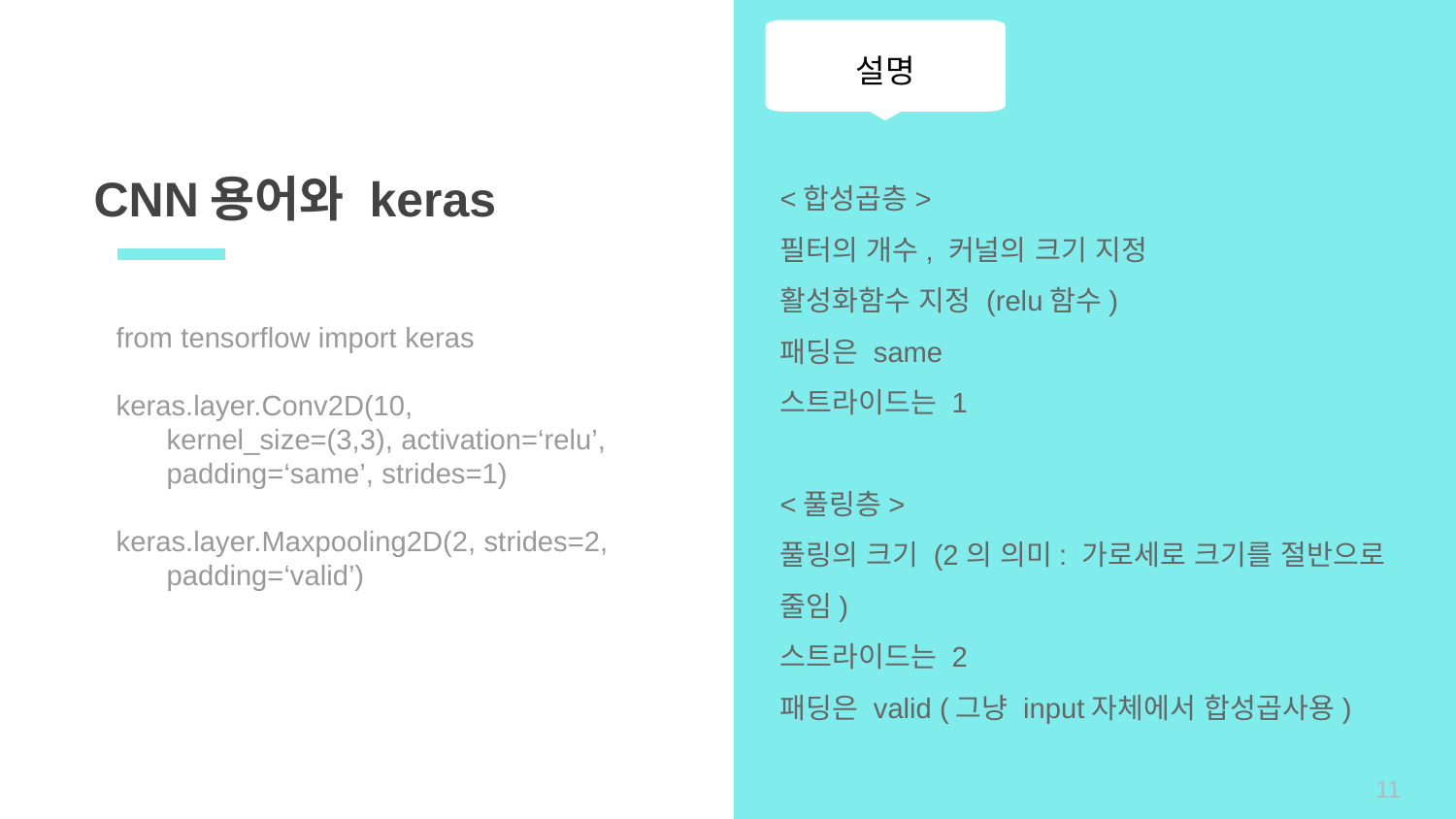

설명
<합성곱층>
필터의 개수, 커널의 크기 지정
활성화함수 지정 (relu함수)
패딩은 same
스트라이드는 1

<풀링층>
풀링의 크기 (2의 의미: 가로세로 크기를 절반으로 줄임)
스트라이드는 2
패딩은 valid (그냥 input자체에서 합성곱사용)

# CNN용어와 keras
from tensorflow import keras

keras.layer.Conv2D(10, kernel_size=(3,3), activation=‘relu’, padding=‘same’, strides=1)

keras.layer.Maxpooling2D(2, strides=2, padding=‘valid’)

11